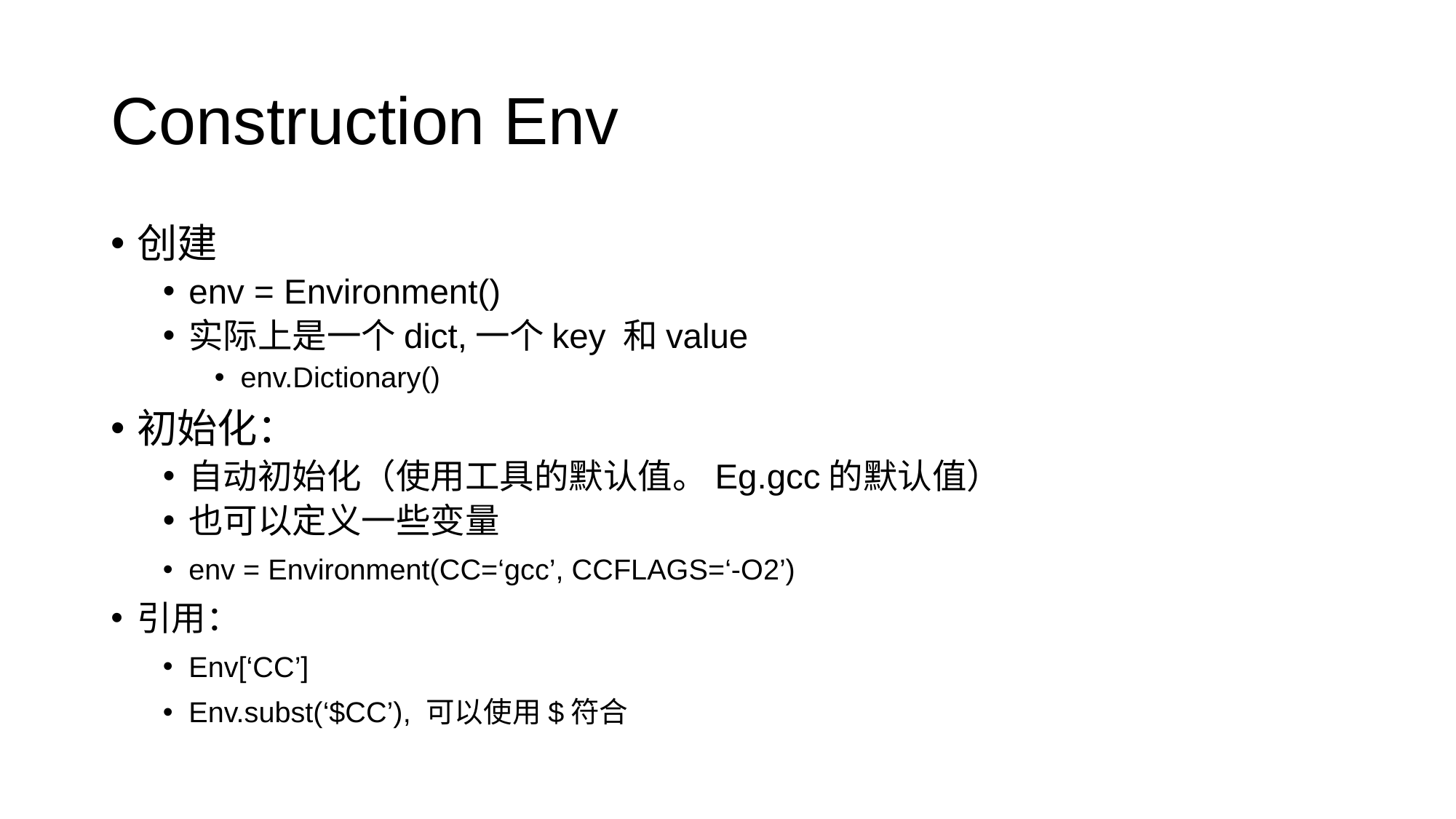

# Construction Env
创建
env = Environment()
实际上是一个dict,一个key 和value
env.Dictionary()
初始化：
自动初始化（使用工具的默认值。Eg.gcc的默认值）
也可以定义一些变量
env = Environment(CC=‘gcc’, CCFLAGS=‘-O2’)
引用：
Env[‘CC’]
Env.subst(‘$CC’), 可以使用$符合